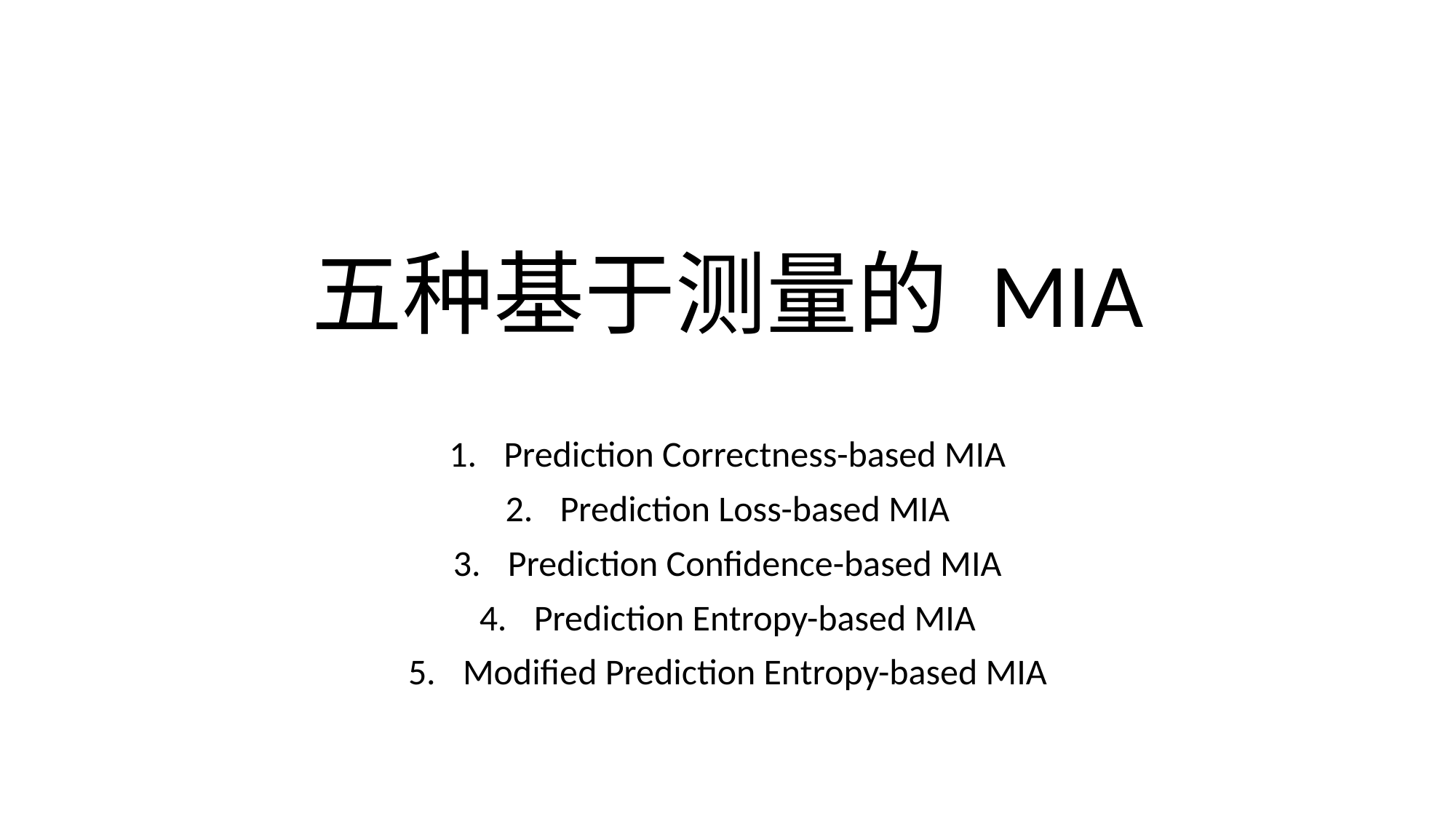

# 五种基于测量的 MIA
Prediction Correctness-based MIA
Prediction Loss-based MIA
Prediction Confidence-based MIA
Prediction Entropy-based MIA
Modified Prediction Entropy-based MIA